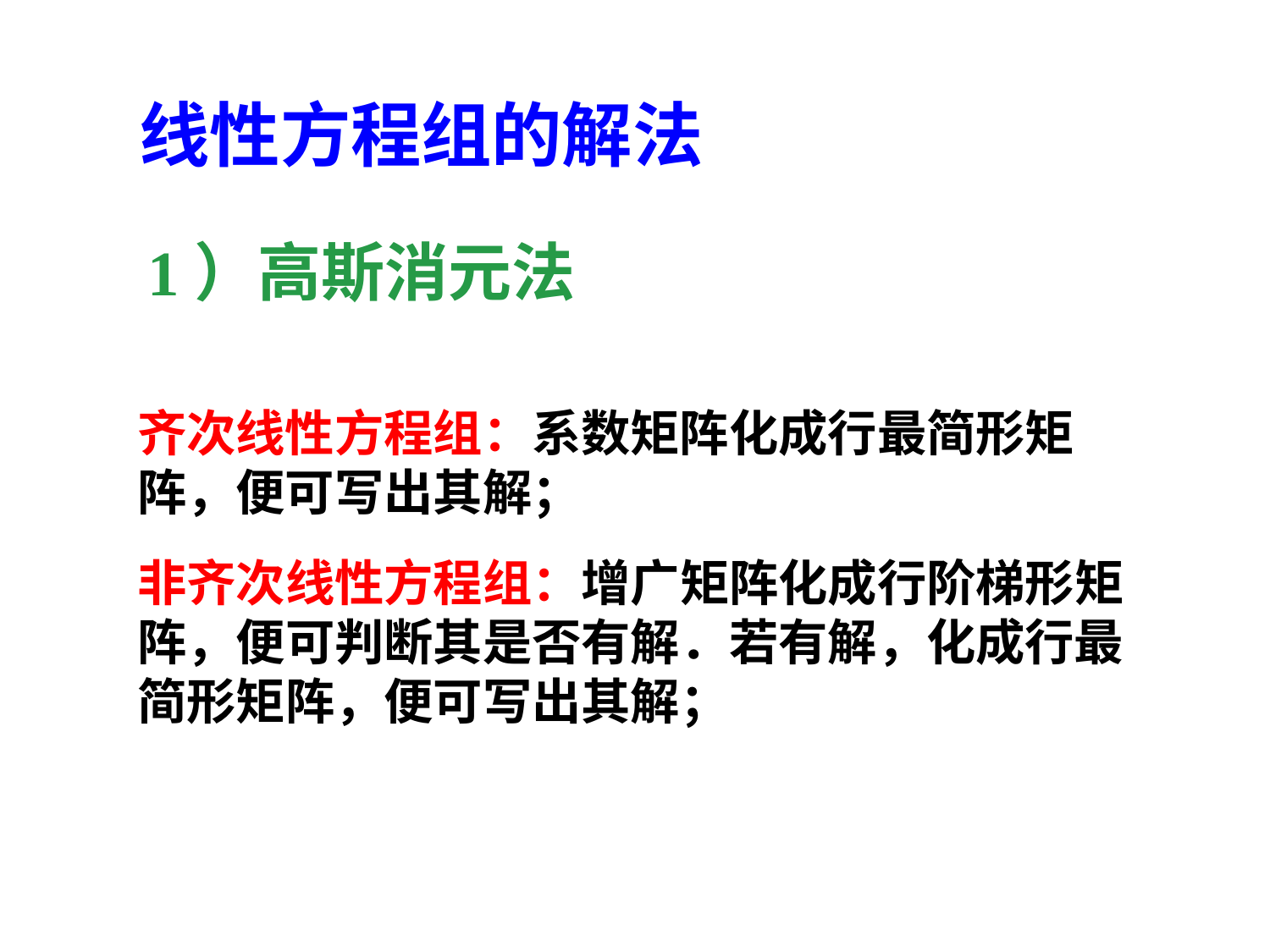

线性方程组的解法
1）高斯消元法
齐次线性方程组：系数矩阵化成行最简形矩阵，便可写出其解；
非齐次线性方程组：增广矩阵化成行阶梯形矩阵，便可判断其是否有解．若有解，化成行最简形矩阵，便可写出其解；